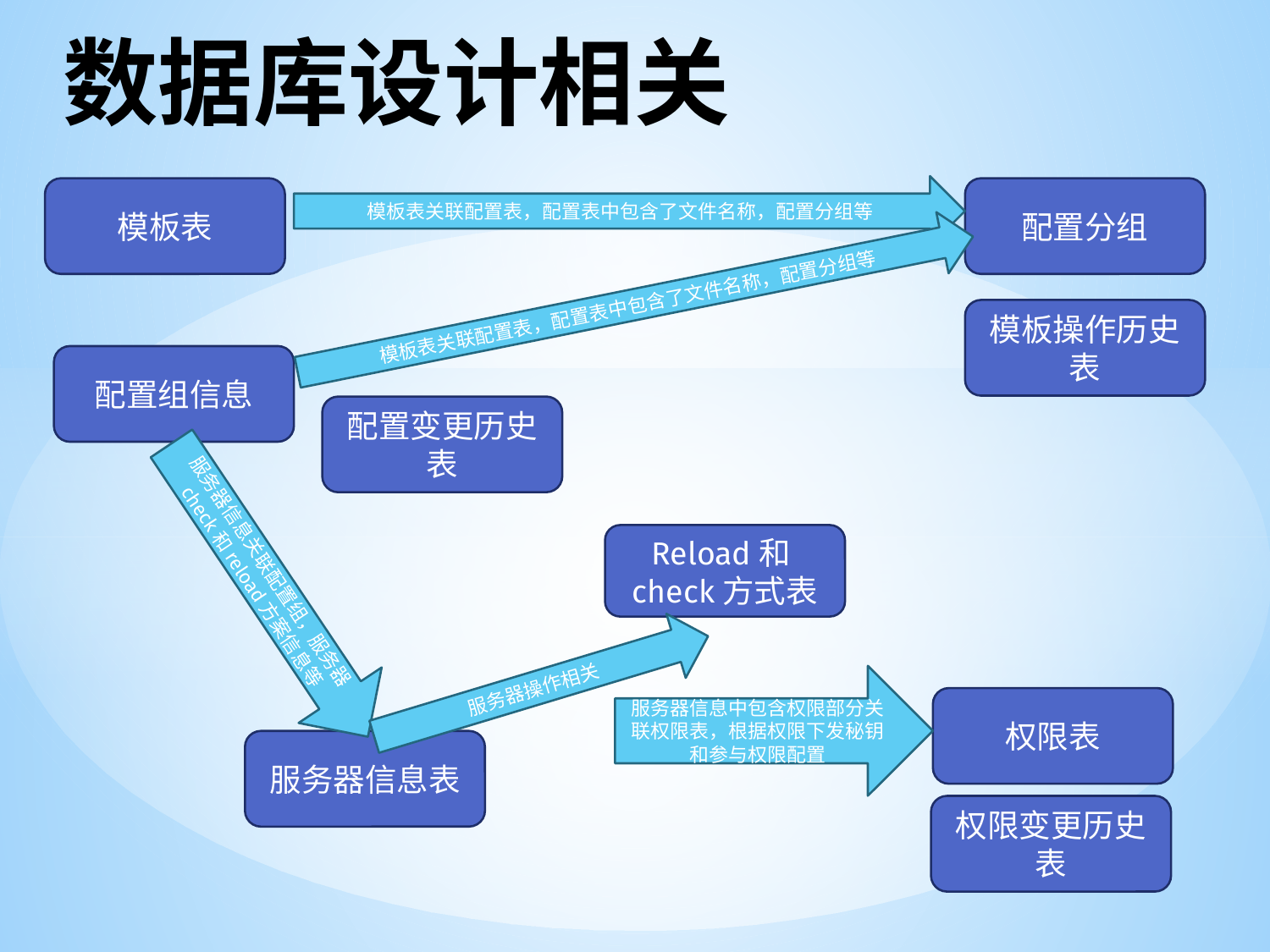

# 数据库设计相关
模板表关联配置表，配置表中包含了文件名称，配置分组等
模板表
配置分组
模板表关联配置表，配置表中包含了文件名称，配置分组等
模板操作历史表
配置组信息
配置变更历史表
Reload和check方式表
服务器信息关联配置组，服务器check和reload方案信息等
服务器操作相关
服务器信息中包含权限部分关联权限表，根据权限下发秘钥和参与权限配置
权限表
服务器信息表
权限变更历史表